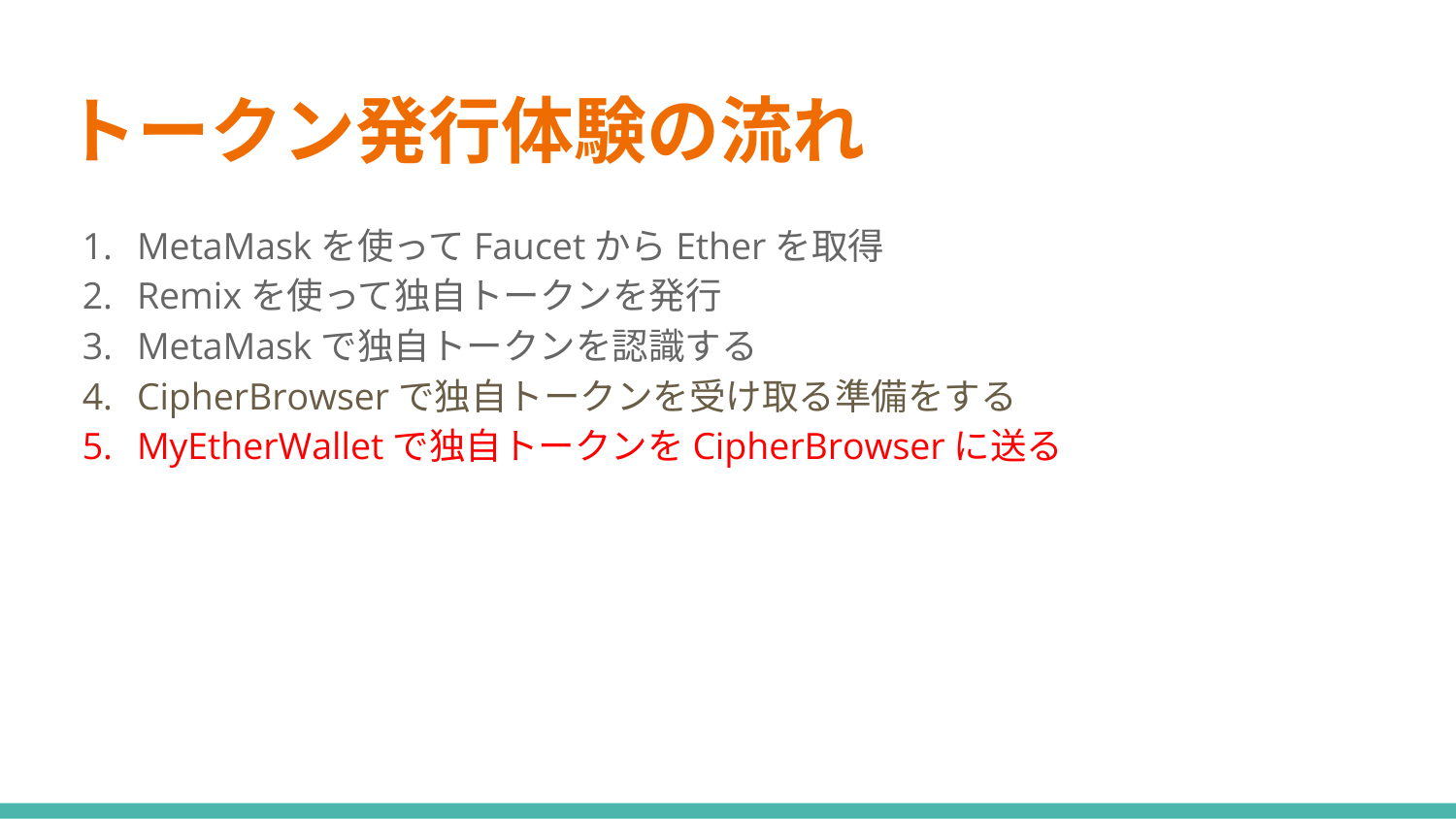

# トークン発行体験の流れ
MetaMaskを使ってFaucetからEtherを取得
Remixを使って独自トークンを発行
MetaMaskで独自トークンを認識する
CipherBrowserで独自トークンを受け取る準備をする
MyEtherWalletで独自トークンをCipherBrowserに送る